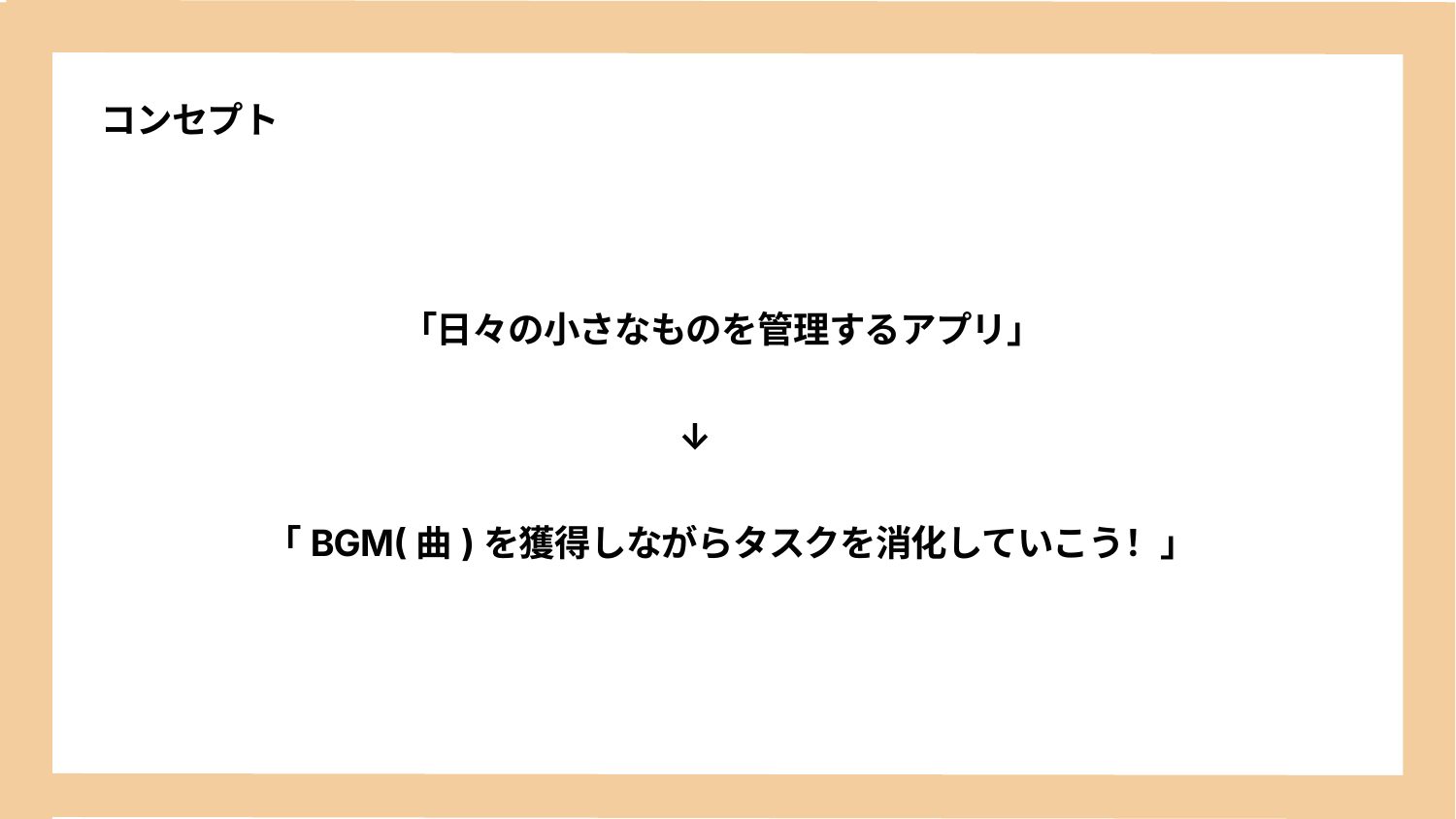

コンセプト
「日々の小さなものを管理するアプリ」
↓
「BGM(曲)を獲得しながらタスクを消化していこう！」